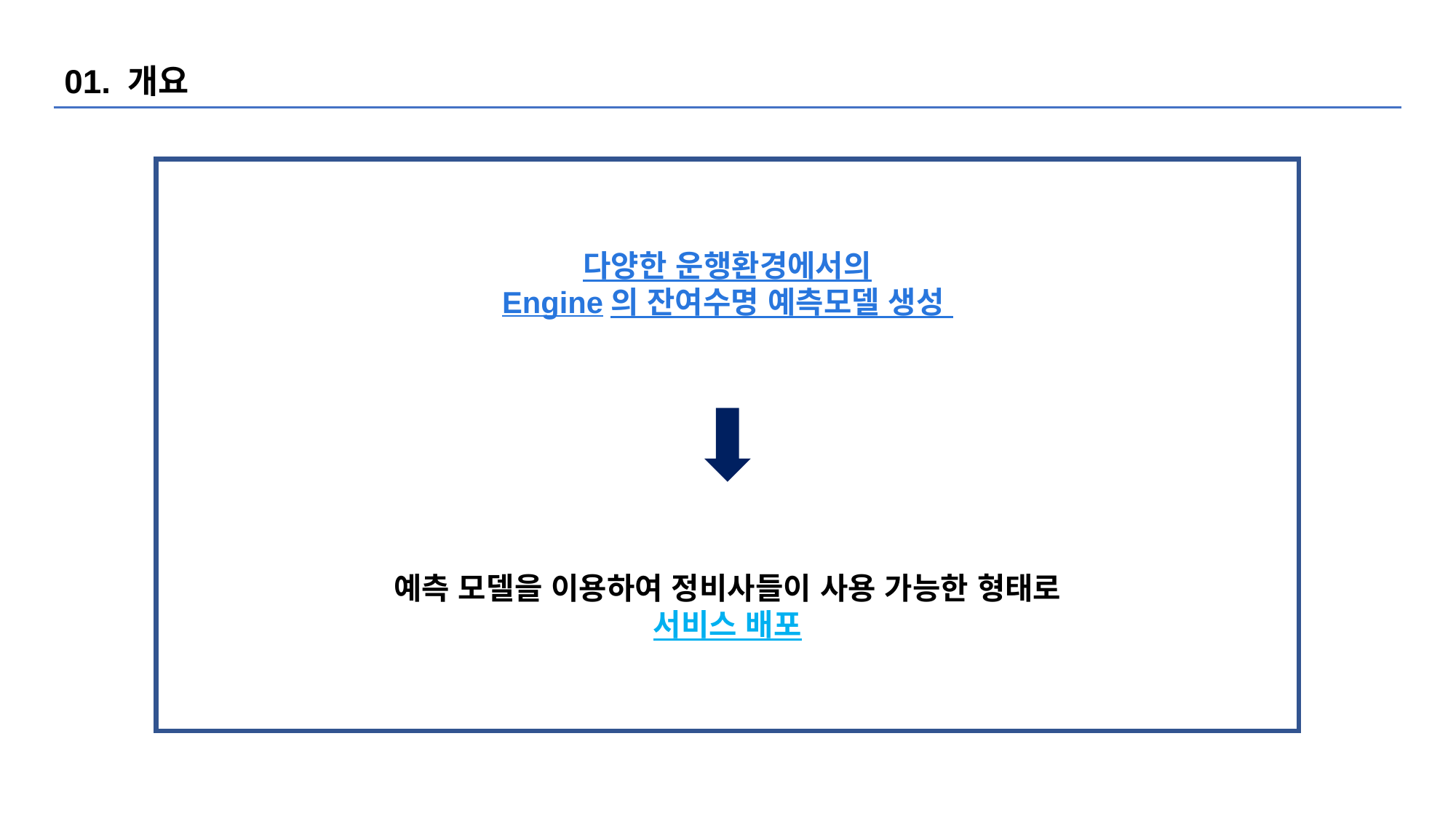

01. 개요

다양한 운행환경에서의
Engine의 잔여수명 예측모델 생성

예측 모델을 이용하여 정비사들이 사용 가능한 형태로
서비스 배포